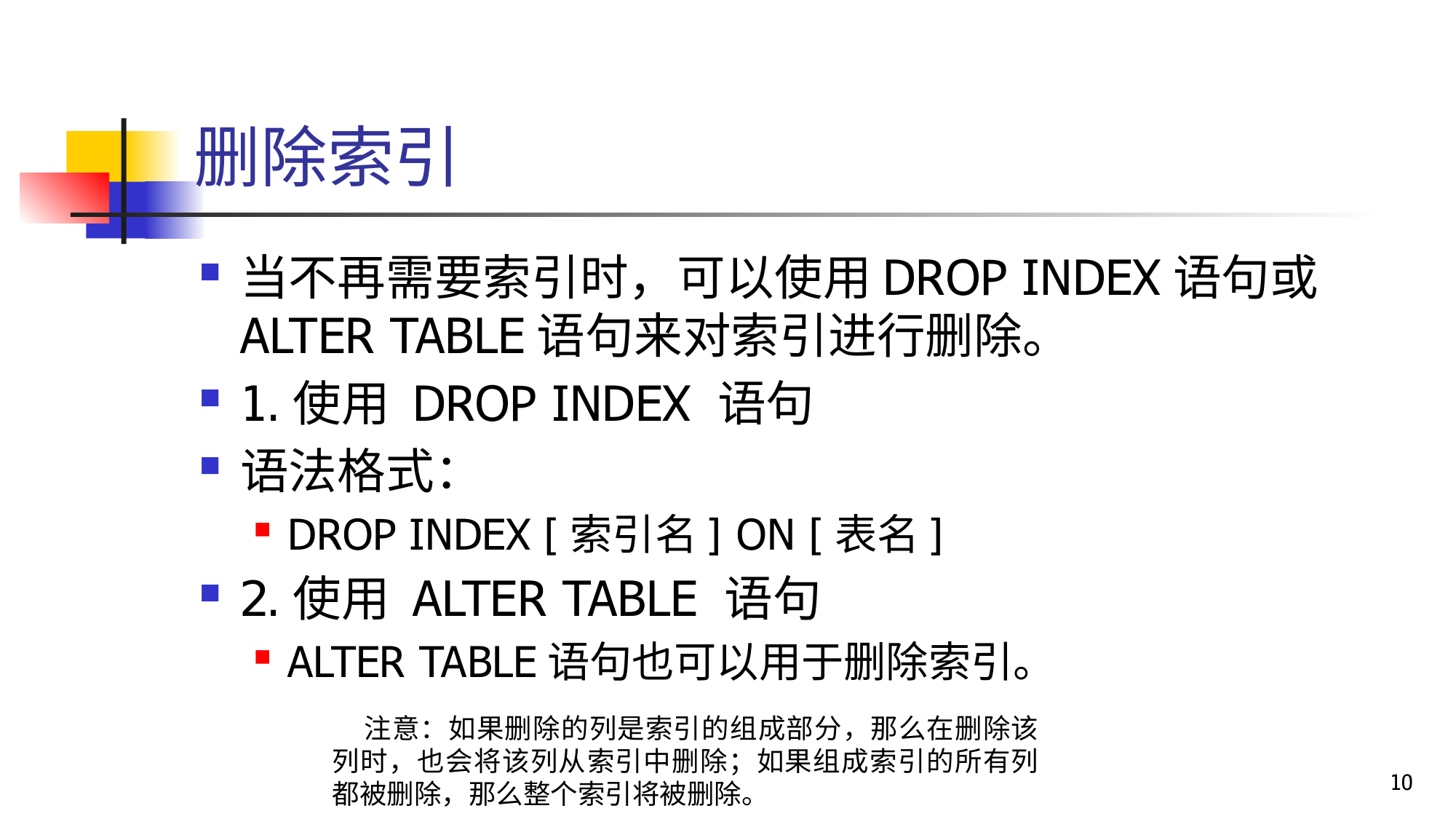

# 删除索引
当不再需要索引时，可以使用DROP INDEX语句或ALTER TABLE语句来对索引进行删除。
1.使用 DROP INDEX 语句
语法格式：
DROP INDEX [索引名] ON [表名]
2.使用 ALTER TABLE 语句
ALTER TABLE语句也可以用于删除索引。

注意：如果删除的列是索引的组成部分，那么在删除该列时，也会将该列从索引中删除；如果组成索引的所有列都被删除，那么整个索引将被删除。
10